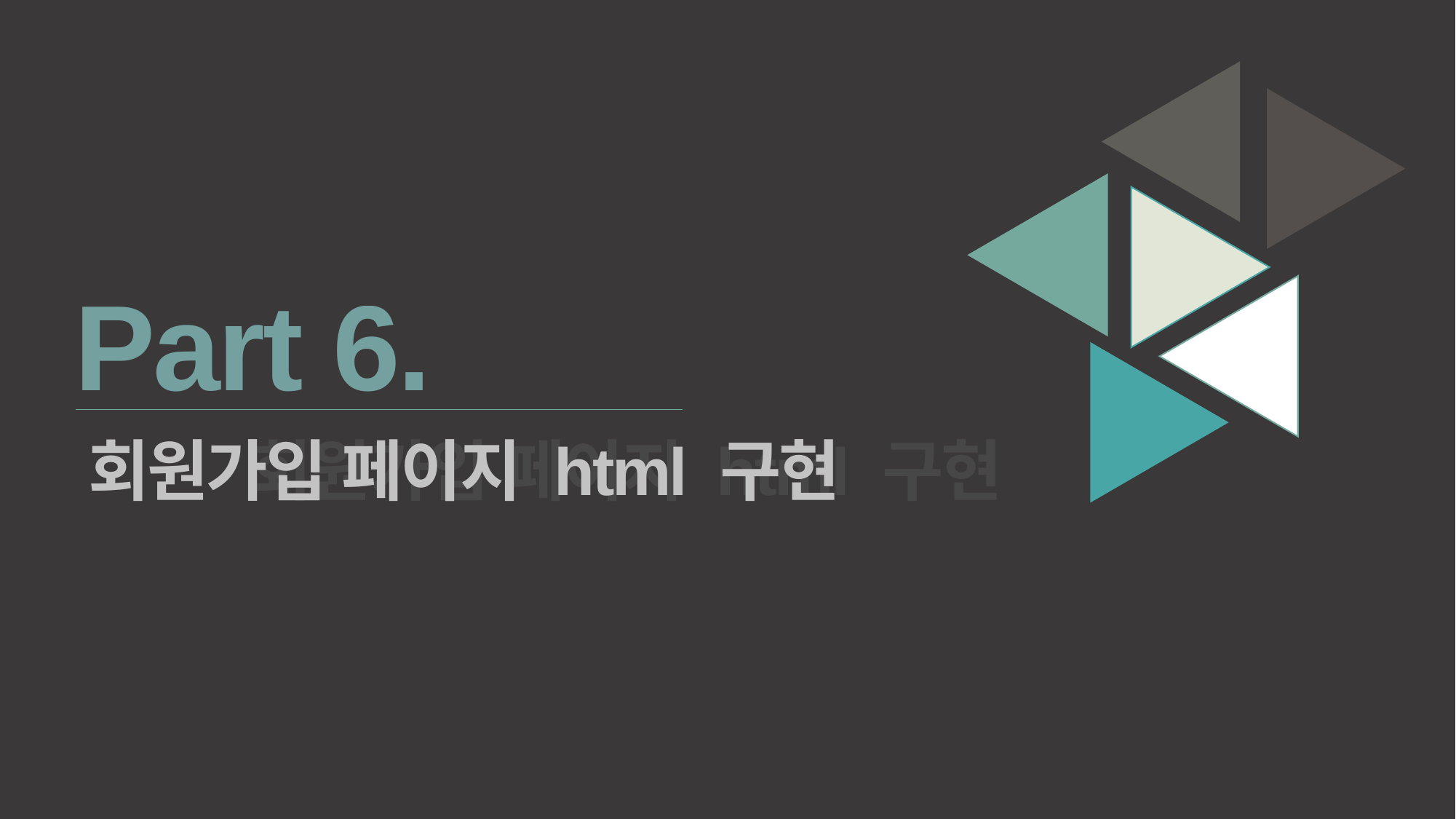

Part 6.
회원가입 페이지 html 구현
회원가입 페이지 html 구현
13